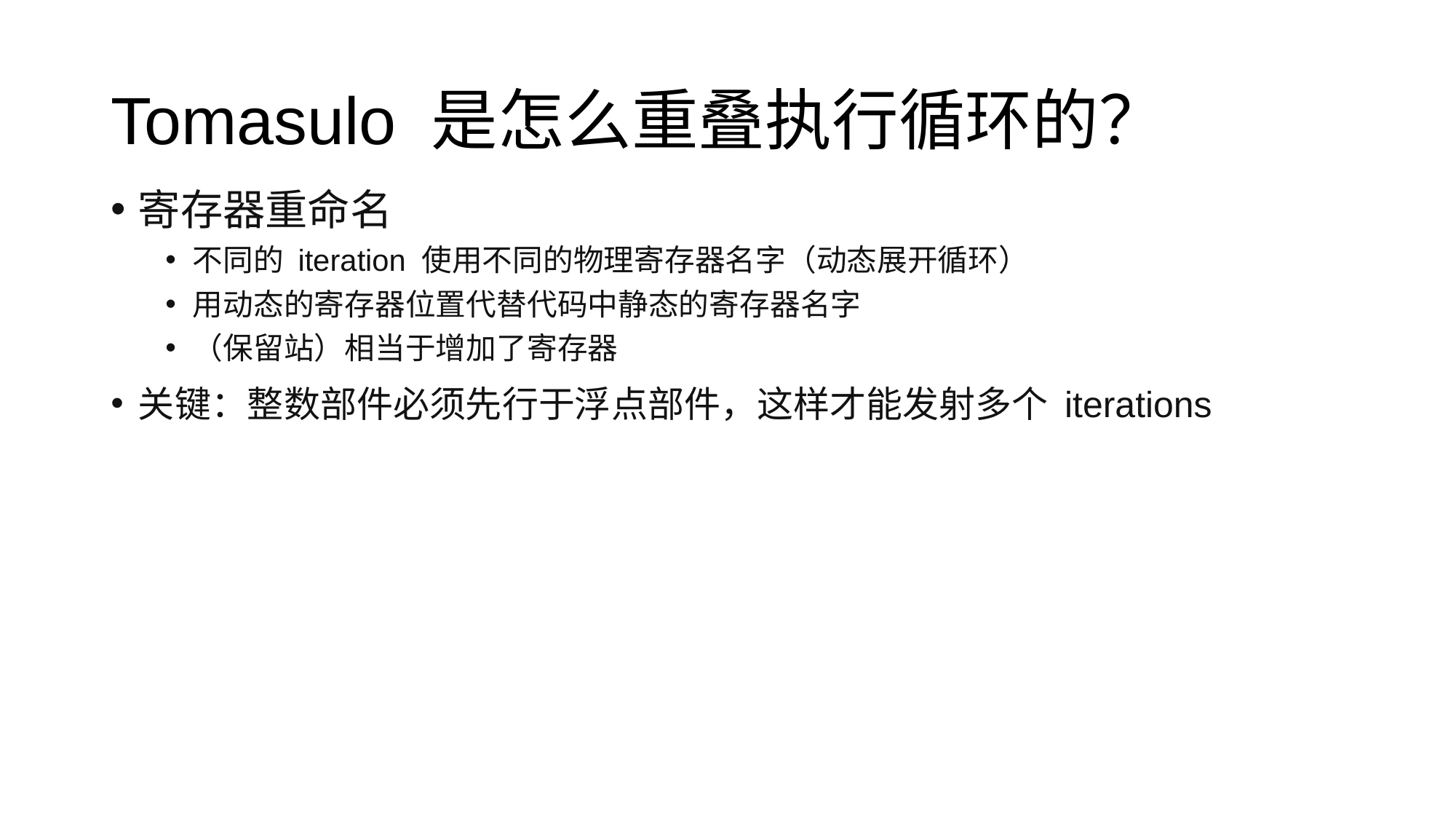

# Tomasulo 是怎么重叠执行循环的？
寄存器重命名
不同的 iteration 使用不同的物理寄存器名字（动态展开循环）
用动态的寄存器位置代替代码中静态的寄存器名字
（保留站）相当于增加了寄存器
关键：整数部件必须先行于浮点部件，这样才能发射多个 iterations